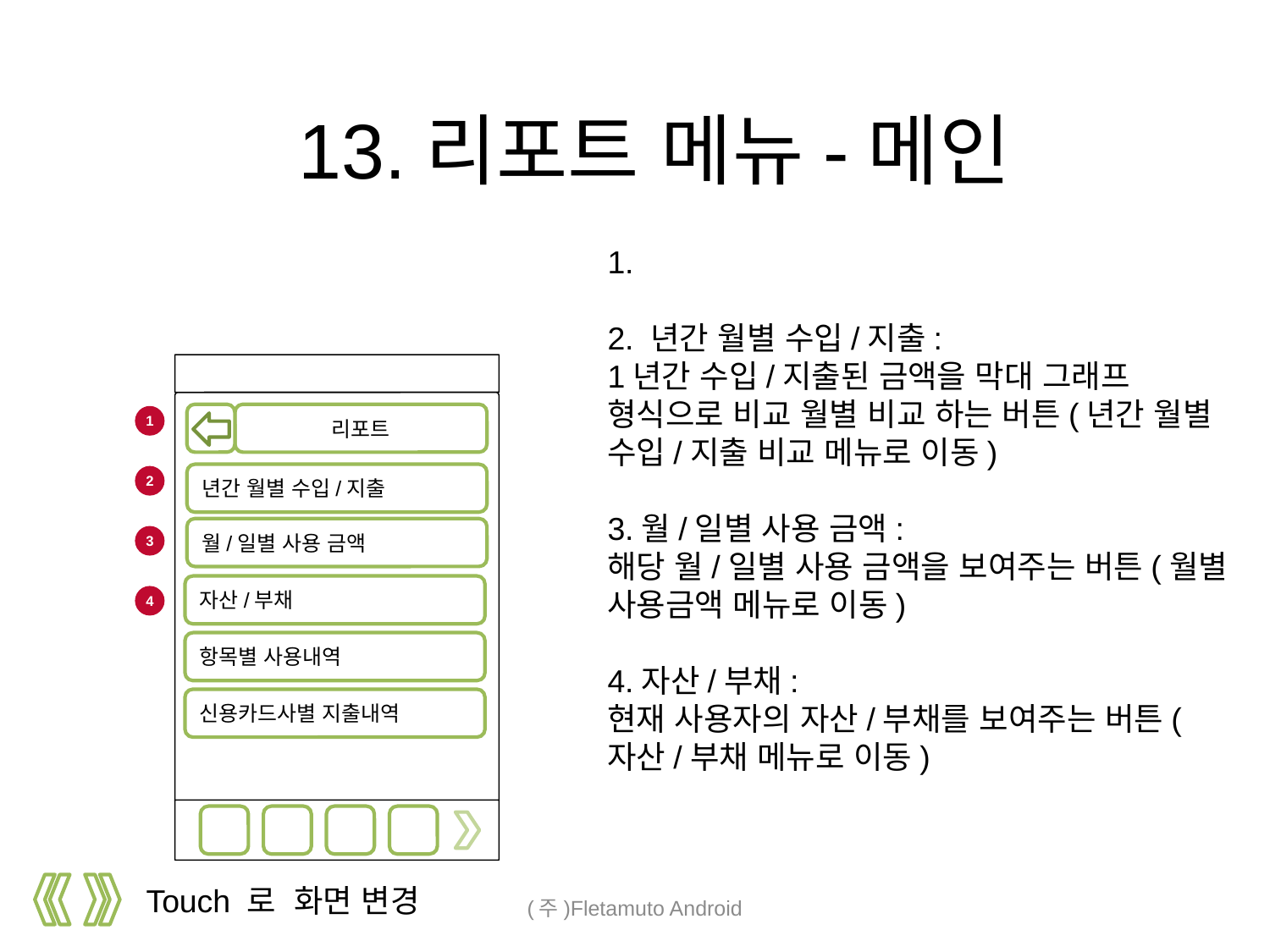

# 13.리포트 메뉴-메인
1.

2. 년간 월별 수입/지출:
1년간 수입/지출된 금액을 막대 그래프
형식으로 비교 월별 비교 하는 버튼(년간 월별 수입/지출 비교 메뉴로 이동)

3.월/일별 사용 금액:
해당 월/일별 사용 금액을 보여주는 버튼(월별 사용금액 메뉴로 이동)

4.자산/부채:
현재 사용자의 자산/부채를 보여주는 버튼(자산/부채 메뉴로 이동)

1

리포트

년간 월별 수입/지출
월/일별 사용 금액

1

1
부채 35%
통신비 10%
2

문화생활 10%
3
쇼핑 20%
자산/부채
4
음식 50%

항목별 사용내역
신용카드사별 지출내역

Touch 로  화면 변경
(주)Fletamuto Android